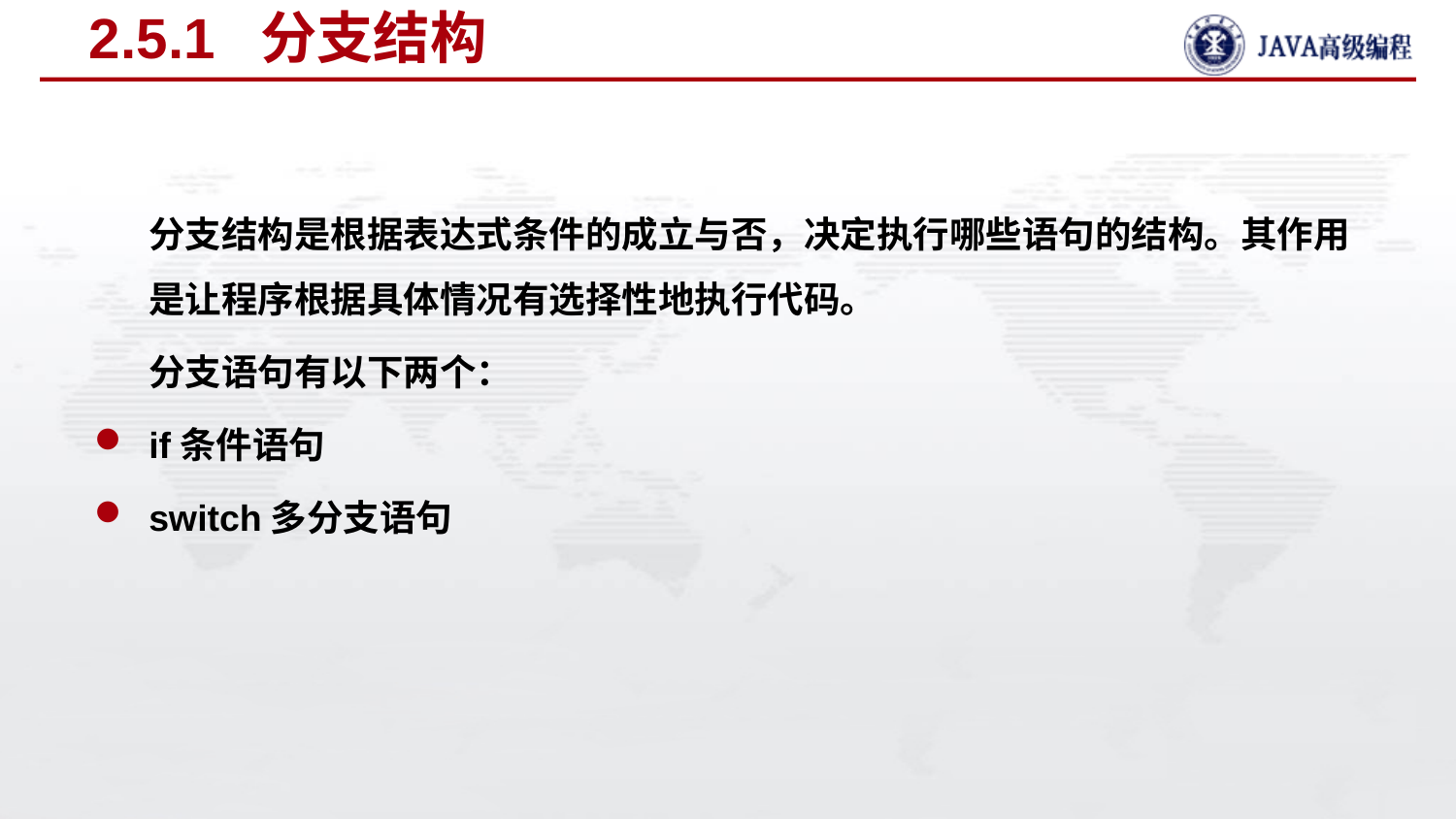

# 2.5.1  分支结构
	分支结构是根据表达式条件的成立与否，决定执行哪些语句的结构。其作用是让程序根据具体情况有选择性地执行代码。
	分支语句有以下两个：
if条件语句
switch多分支语句